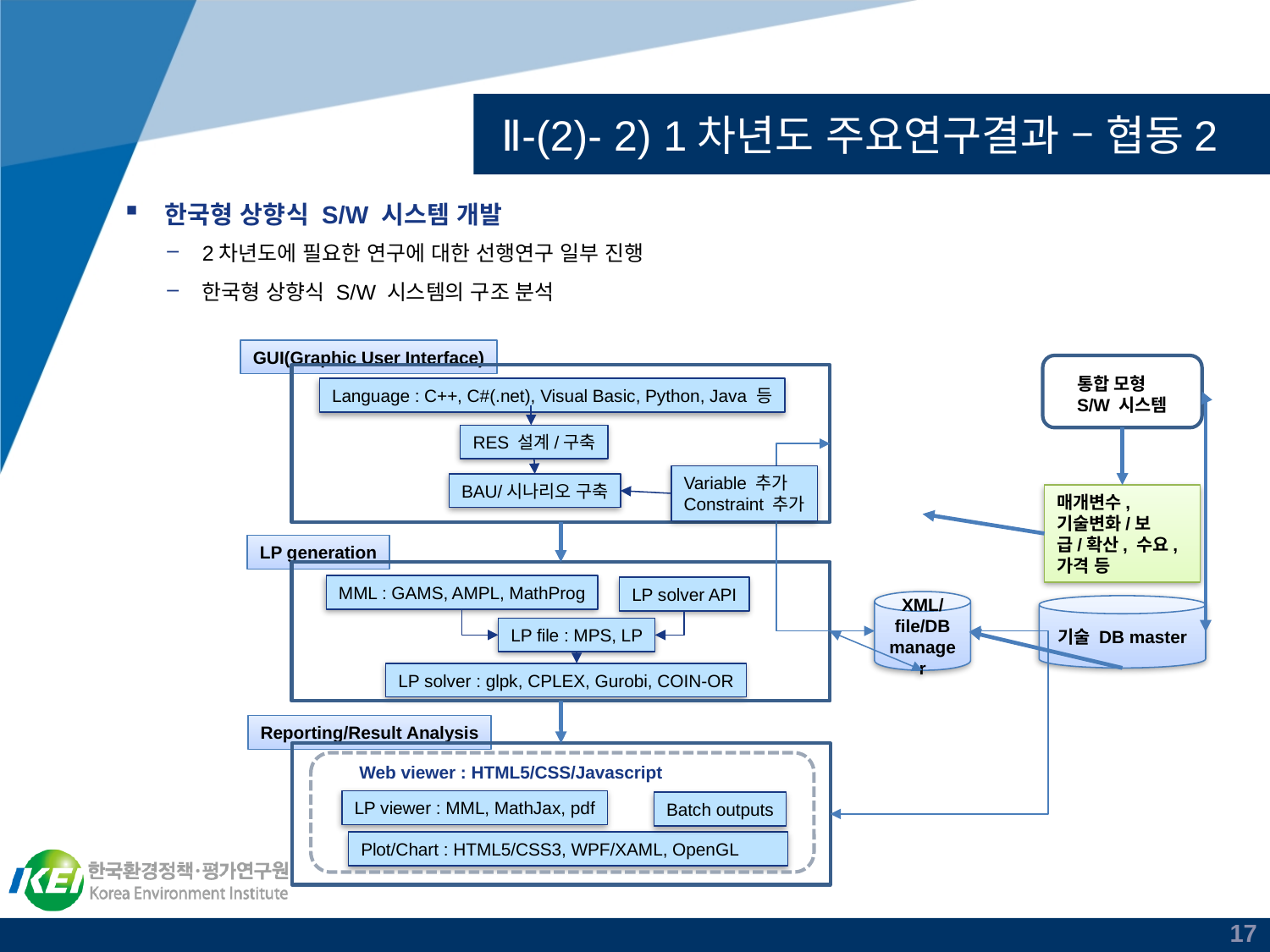

# Ⅱ-(2)- 2) 1차년도 주요연구결과 – 협동2
한국형 상향식 S/W 시스템 개발
2차년도에 필요한 연구에 대한 선행연구 일부 진행
한국형 상향식 S/W 시스템의 구조 분석

GUI(Graphic User Interface)

통합 모형
S/W 시스템
Language : C++, C#(.net), Visual Basic, Python, Java 등
RES 설계/구축
Variable 추가
Constraint 추가
BAU/시나리오 구축
매개변수, 기술변화/보급/확산, 수요, 가격 등
LP generation

MML : GAMS, AMPL, MathProg
LP solver API
XML/file/DB
manager
기술 DB master
LP file : MPS, LP
LP solver : glpk, CPLEX, Gurobi, COIN-OR
Reporting/Result Analysis

Web viewer : HTML5/CSS/Javascript
LP viewer : MML, MathJax, pdf
Batch outputs
Plot/Chart : HTML5/CSS3, WPF/XAML, OpenGL
17